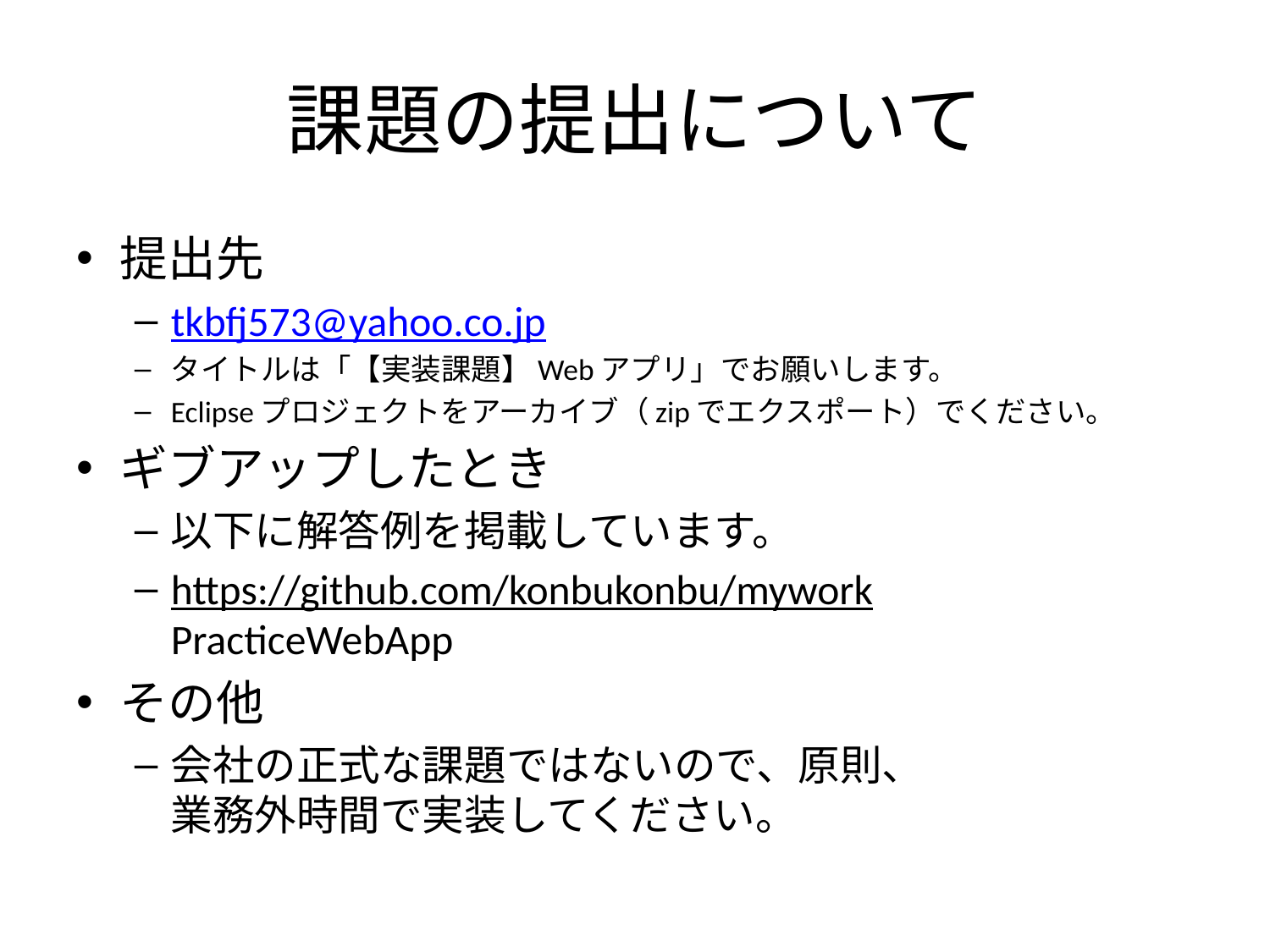

# 課題の提出について
提出先
tkbfj573@yahoo.co.jp
タイトルは「【実装課題】Webアプリ」でお願いします。
Eclipseプロジェクトをアーカイブ（zipでエクスポート）でください。
ギブアップしたとき
以下に解答例を掲載しています。
https://github.com/konbukonbu/mywork
PracticeWebApp
その他
会社の正式な課題ではないので、原則、
業務外時間で実装してください。